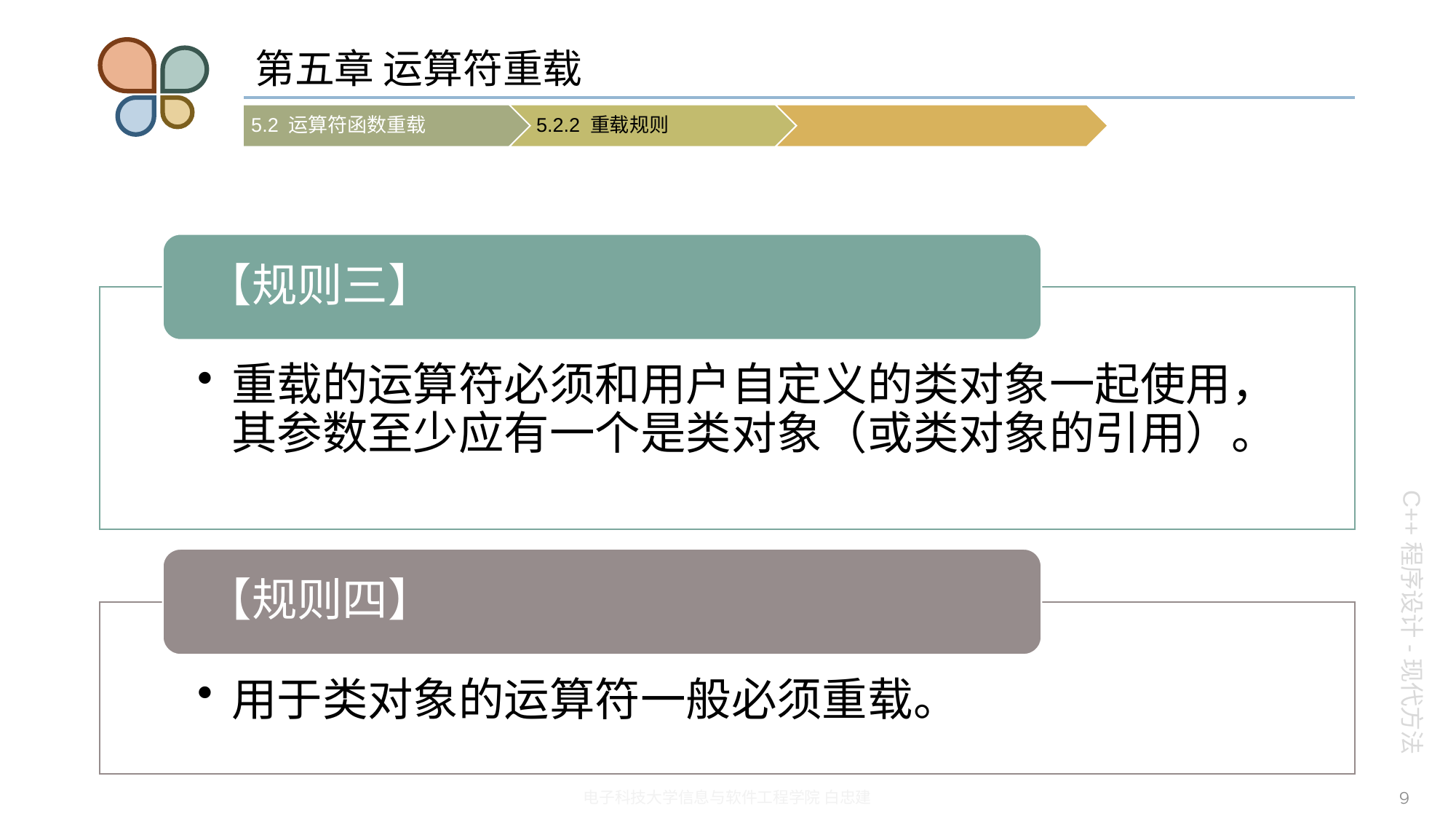

# 第五章 运算符重载
5.2 运算符函数重载
5.2.2 重载规则

重载的运算符必须和用户自定义的类对象一起使用，其参数至少应有一个是类对象（或类对象的引用）。
【规则三】
用于类对象的运算符一般必须重载。
【规则四】
9